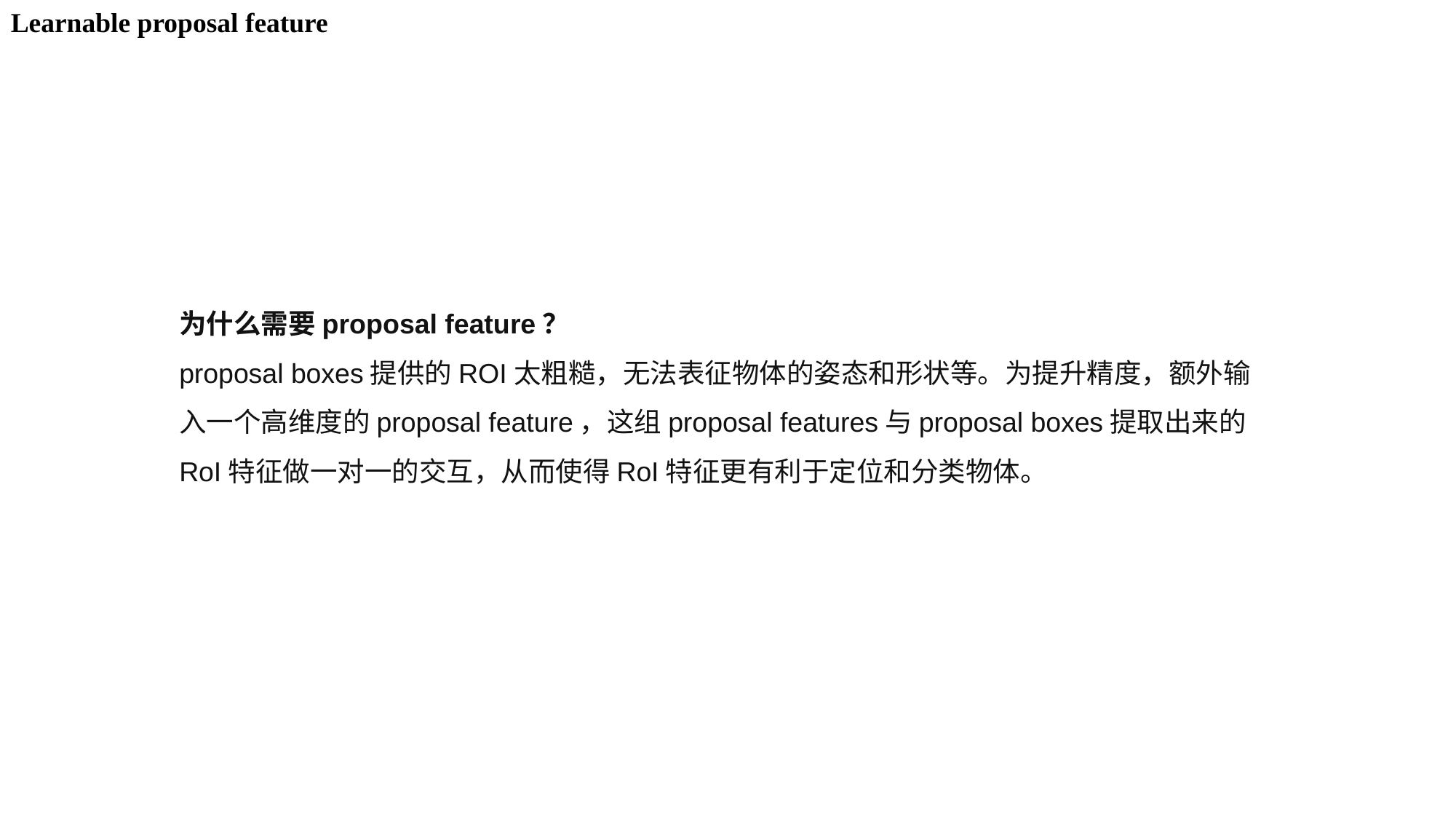

Learnable proposal feature
为什么需要proposal feature？
proposal boxes提供的ROI太粗糙，无法表征物体的姿态和形状等。为提升精度，额外输入一个高维度的proposal feature，这组proposal features与proposal boxes提取出来的RoI特征做一对一的交互，从而使得RoI特征更有利于定位和分类物体。